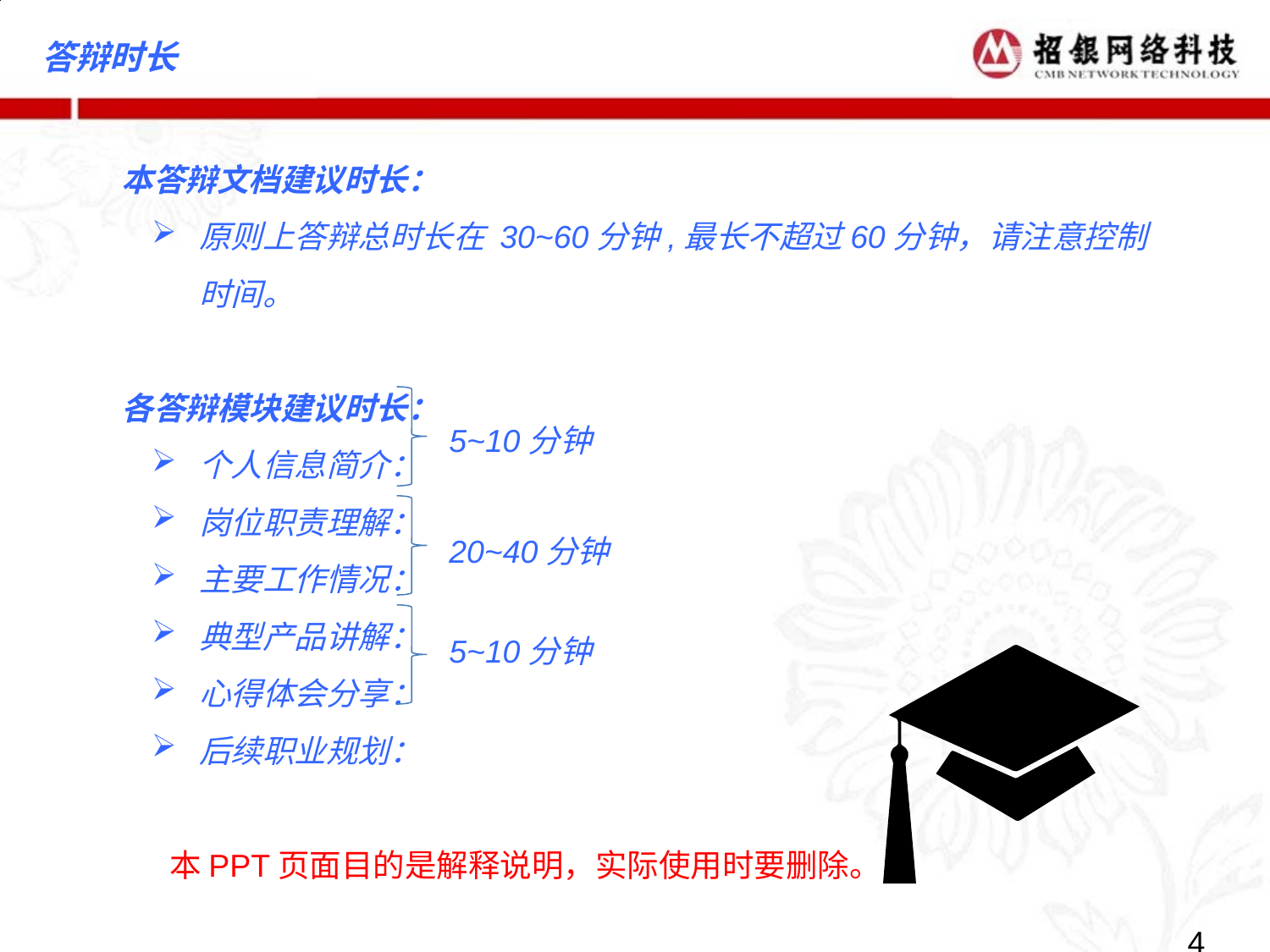

答辩时长
本答辩文档建议时长：
原则上答辩总时长在 30~60分钟,最长不超过60分钟，请注意控制时间。

各答辩模块建议时长：
个人信息简介：
岗位职责理解：
主要工作情况：
典型产品讲解：
心得体会分享：
后续职业规划：

本PPT页面目的是解释说明，实际使用时要删除。

5~10分钟

20~40分钟

5~10分钟

4